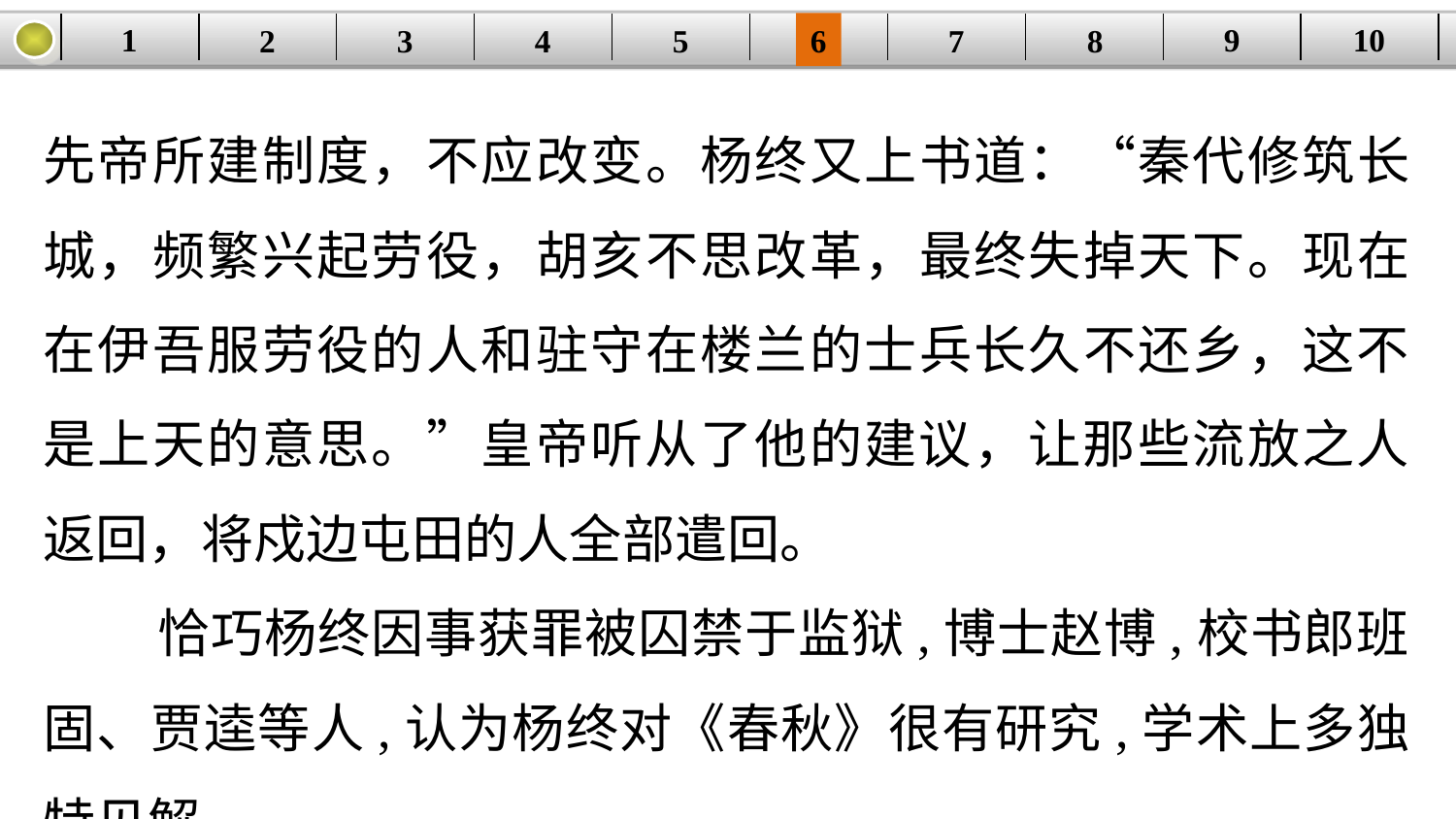

9
10
1
3
4
5
6
8
2
|  |  |  |  |  |  |  |  |  |  |
| --- | --- | --- | --- | --- | --- | --- | --- | --- | --- |
7

先帝所建制度，不应改变。杨终又上书道：“秦代修筑长城，频繁兴起劳役，胡亥不思改革，最终失掉天下。现在在伊吾服劳役的人和驻守在楼兰的士兵长久不还乡，这不是上天的意思。”皇帝听从了他的建议，让那些流放之人返回，将戍边屯田的人全部遣回。
        恰巧杨终因事获罪被囚禁于监狱,博士赵博,校书郎班固、贾逵等人,认为杨终对《春秋》很有研究,学术上多独特见解，